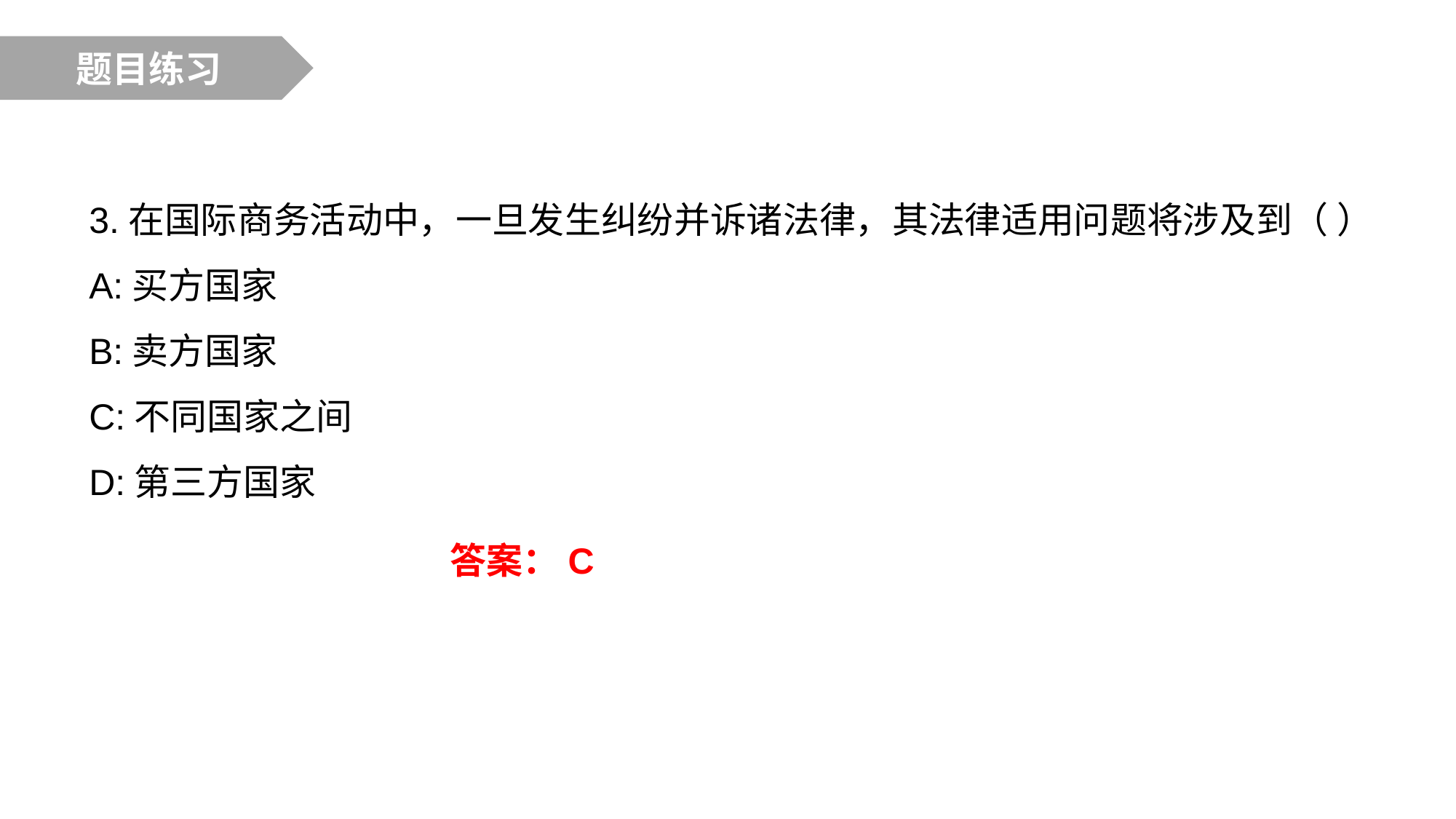

题目练习
3.在国际商务活动中，一旦发生纠纷并诉诸法律，其法律适用问题将涉及到（ ）
A:买方国家
B:卖方国家
C:不同国家之间
D:第三方国家
答案：C